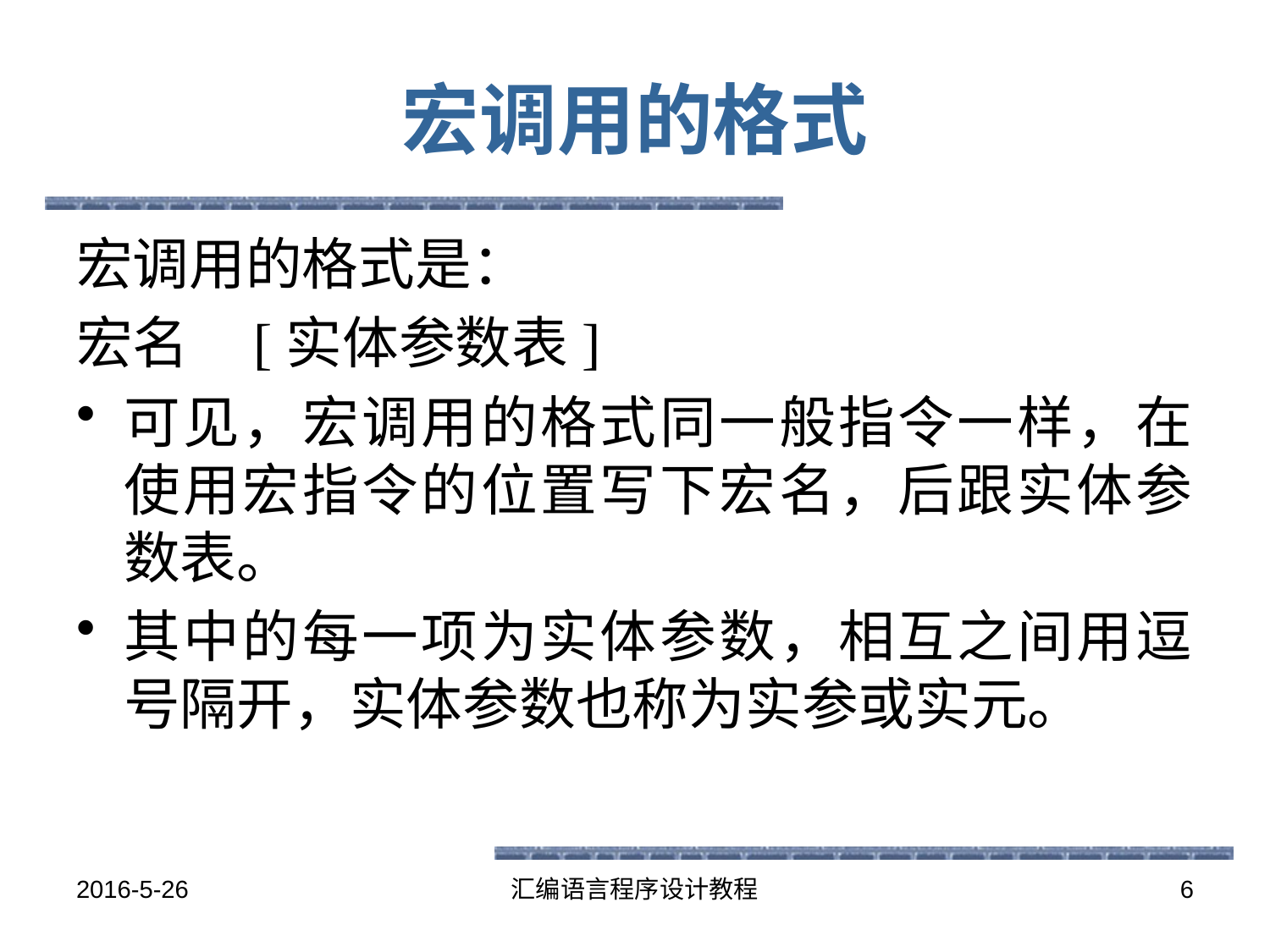

# 宏调用的格式
宏调用的格式是：
宏名    [实体参数表]
可见，宏调用的格式同一般指令一样，在使用宏指令的位置写下宏名，后跟实体参数表。
其中的每一项为实体参数，相互之间用逗号隔开，实体参数也称为实参或实元。
2016-5-26
汇编语言程序设计教程
6